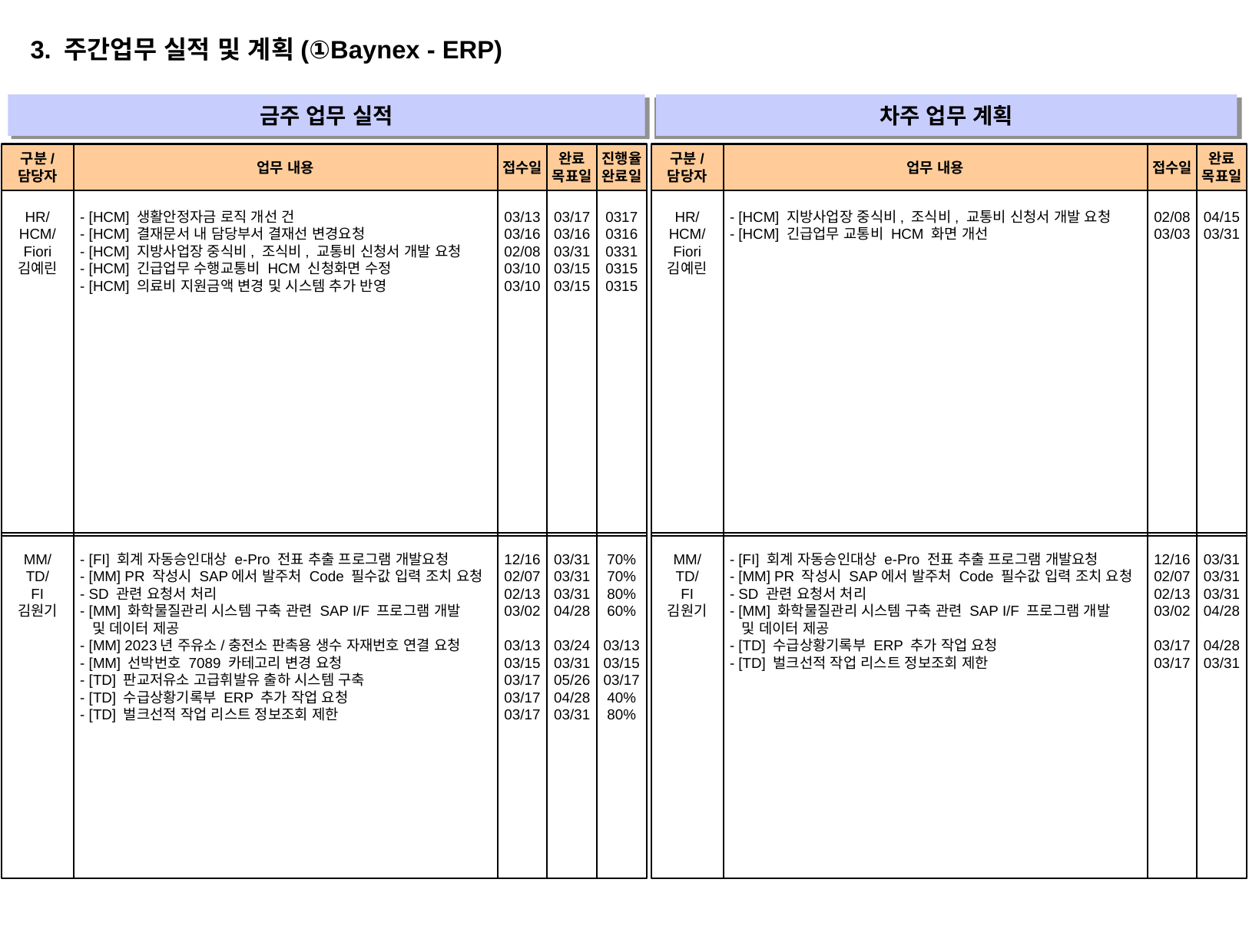

3. 주간업무 실적 및 계획(①Baynex - ERP)
금주 업무 실적
차주 업무 계획
" "
" "
구분/
담당자
업무 내용
접수일
완료
목표일
진행율
완료일
구분/
담당자
업무 내용
접수일
완료
목표일
HR/
HCM/
Fiori
김예린

- [HCM] 생활안정자금 로직 개선 건
- [HCM] 결재문서 내 담당부서 결재선 변경요청
- [HCM] 지방사업장 중식비, 조식비, 교통비 신청서 개발 요청
- [HCM] 긴급업무 수행교통비 HCM 신청화면 수정
- [HCM] 의료비 지원금액 변경 및 시스템 추가 반영
03/13
03/16
02/08
03/10
03/10
03/17
03/16
03/31
03/15
03/15
0317
0316
0331
0315
0315
HR/
HCM/
Fiori
김예린

- [HCM] 지방사업장 중식비, 조식비, 교통비 신청서 개발 요청
- [HCM] 긴급업무 교통비 HCM 화면 개선
02/08
03/03
04/15
03/31
MM/
TD/
FI
김원기

- [FI] 회계 자동승인대상 e-Pro 전표 추출 프로그램 개발요청
- [MM] PR 작성시 SAP에서 발주처 Code 필수값 입력 조치 요청
- SD 관련 요청서 처리
- [MM] 화학물질관리 시스템 구축 관련 SAP I/F 프로그램 개발
   및 데이터 제공
- [MM] 2023년 주유소/충전소 판촉용 생수 자재번호 연결 요청
- [MM] 선박번호 7089 카테고리 변경 요청
- [TD] 판교저유소 고급휘발유 출하 시스템 구축
- [TD] 수급상황기록부 ERP 추가 작업 요청
- [TD] 벌크선적 작업 리스트 정보조회 제한
12/16
02/07
02/13
03/02
03/13
03/15
03/17
03/17
03/17
03/31
03/31
03/31
04/28
03/24
03/31
05/26
04/28
03/31
70%
70%
80%
60%
03/13
03/15
03/17
40%
80%
MM/
TD/
FI
김원기

- [FI] 회계 자동승인대상 e-Pro 전표 추출 프로그램 개발요청
- [MM] PR 작성시 SAP에서 발주처 Code 필수값 입력 조치 요청
- SD 관련 요청서 처리
- [MM] 화학물질관리 시스템 구축 관련 SAP I/F 프로그램 개발
   및 데이터 제공
- [TD] 수급상황기록부 ERP 추가 작업 요청
- [TD] 벌크선적 작업 리스트 정보조회 제한
12/16
02/07
02/13
03/02
03/17
03/17
03/31
03/31
03/31
04/28
04/28
03/31